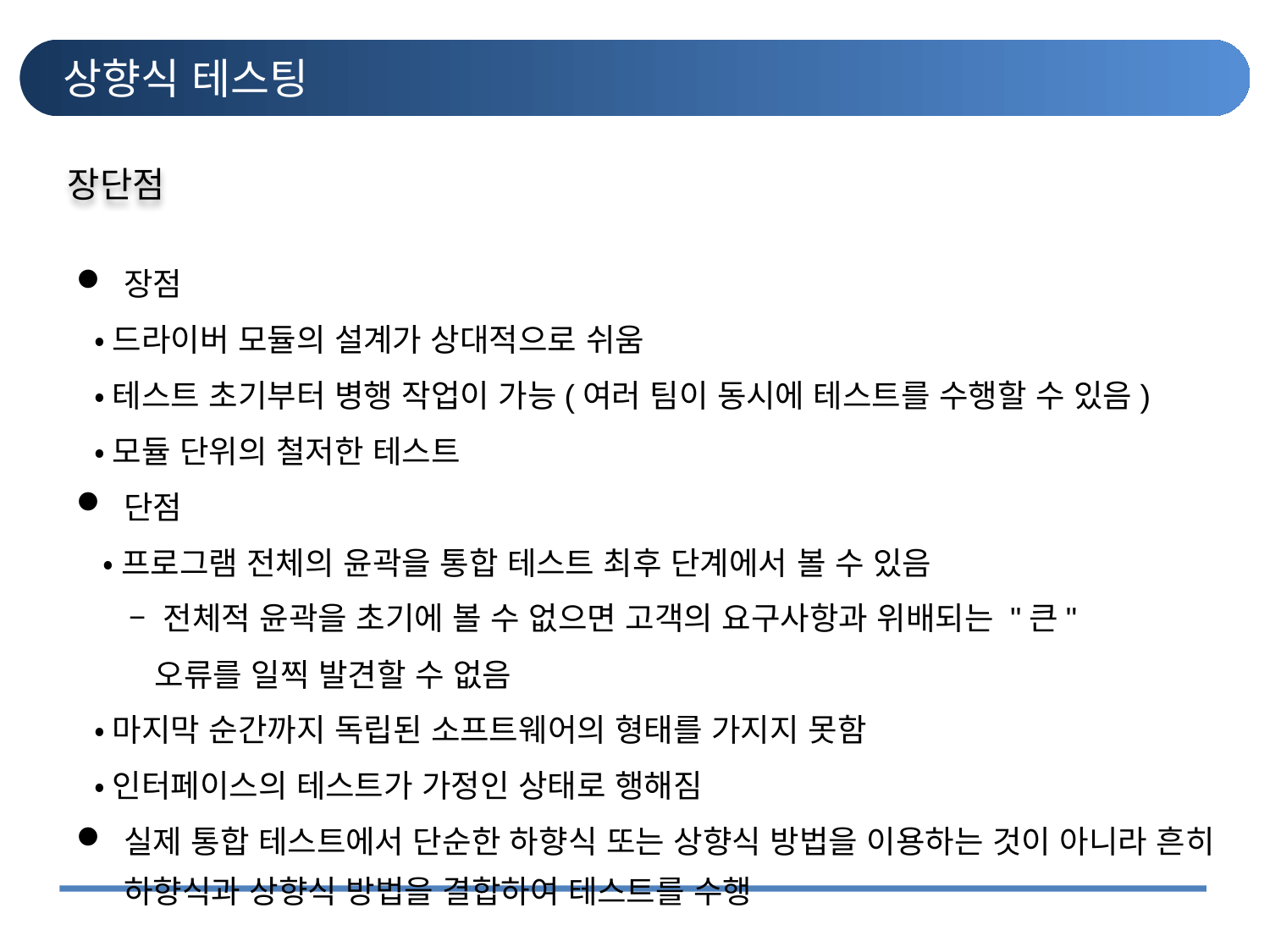

# 상향식 테스팅
장단점
장점
  •드라이버 모듈의 설계가 상대적으로 쉬움
  •테스트 초기부터 병행 작업이 가능(여러 팀이 동시에 테스트를 수행할 수 있음)
  •모듈 단위의 철저한 테스트
단점
   •프로그램 전체의 윤곽을 통합 테스트 최후 단계에서 볼 수 있음
      – 전체적 윤곽을 초기에 볼 수 없으면 고객의 요구사항과 위배되는 "큰"
        오류를 일찍 발견할 수 없음
  •마지막 순간까지 독립된 소프트웨어의 형태를 가지지 못함
  •인터페이스의 테스트가 가정인 상태로 행해짐
실제 통합 테스트에서 단순한 하향식 또는 상향식 방법을 이용하는 것이 아니라 흔히 하향식과 상향식 방법을 결합하여 테스트를 수행